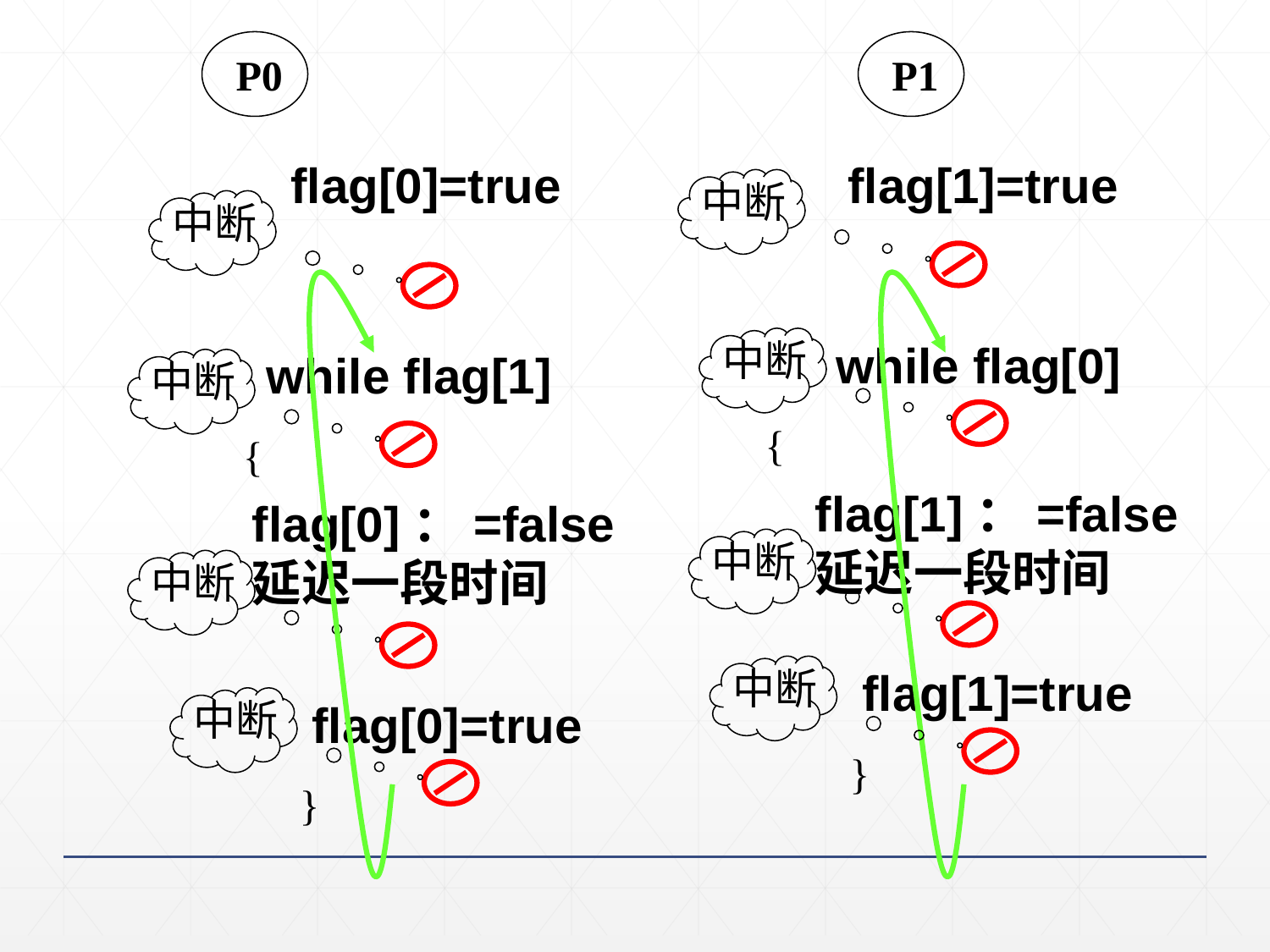

P0

P1
flag[0]=true
flag[1]=true

中断

中断

中断

while flag[0]
while flag[1]

中断

{
{
flag[1]：=false
延迟一段时间
flag[0]：=false
延迟一段时间

中断

中断

中断

flag[1]=true

中断

flag[0]=true
}
}